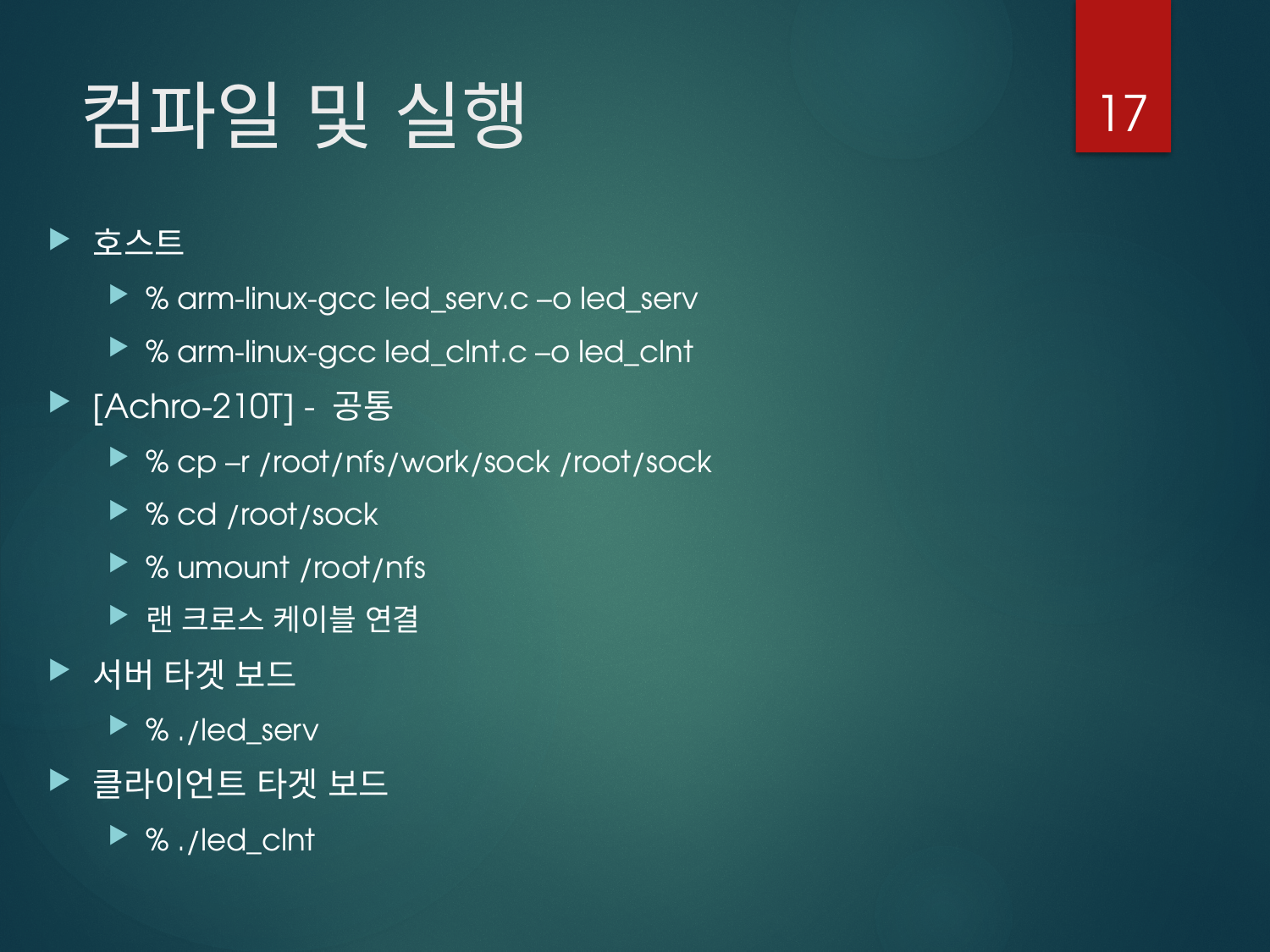

17
# 컴파일 및 실행
호스트
% arm-linux-gcc led_serv.c –o led_serv
% arm-linux-gcc led_clnt.c –o led_clnt
[Achro-210T] - 공통
% cp –r /root/nfs/work/sock /root/sock
% cd /root/sock
% umount /root/nfs
랜 크로스 케이블 연결
서버 타겟 보드
% ./led_serv
클라이언트 타겟 보드
% ./led_clnt